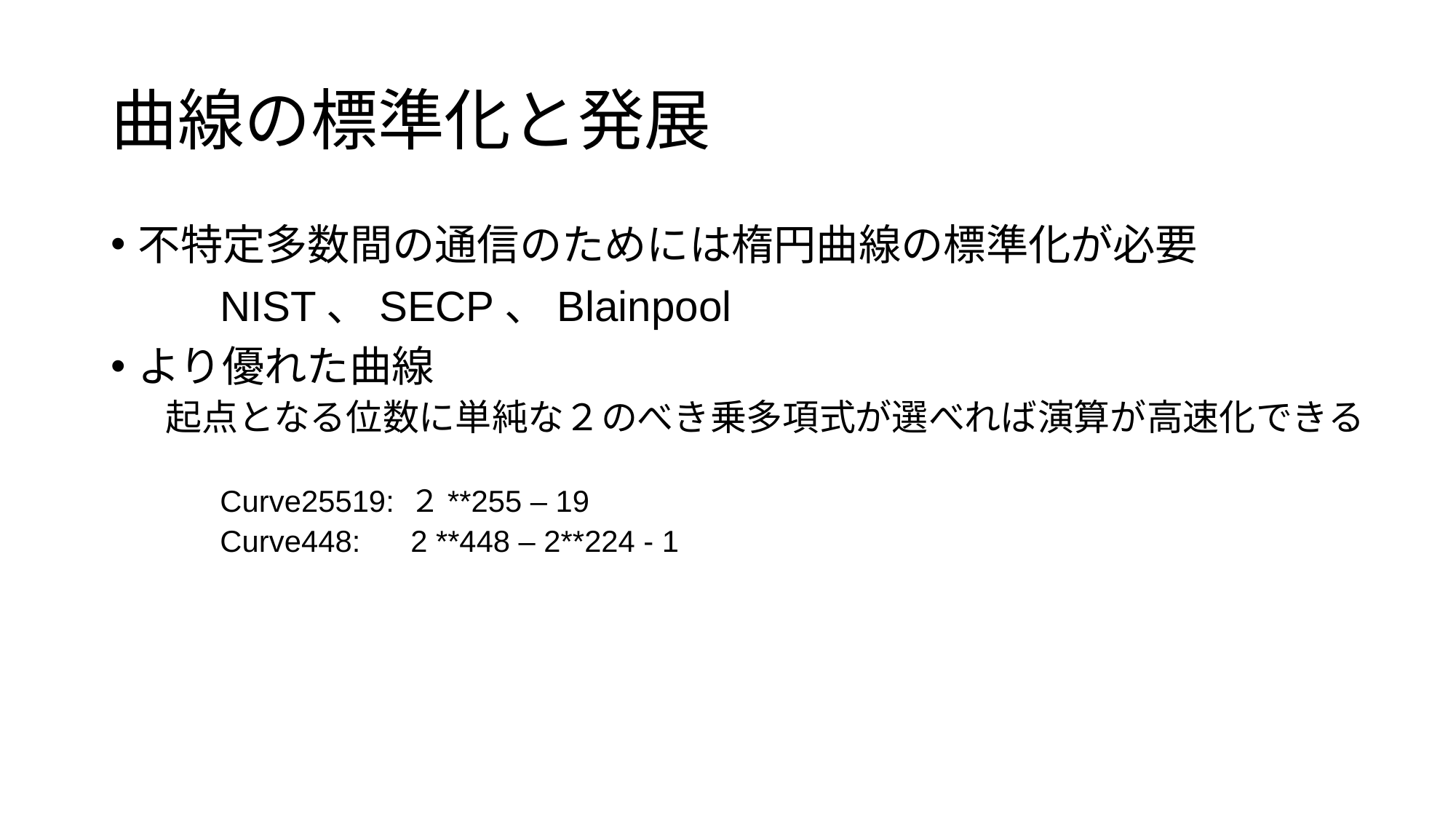

# 曲線の標準化と発展
不特定多数間の通信のためには楕円曲線の標準化が必要
	NIST、SECP、Blainpool
より優れた曲線
起点となる位数に単純な２のべき乗多項式が選べれば演算が高速化できる

Curve25519: ２**255 – 19
Curve448:      2 **448 – 2**224 - 1